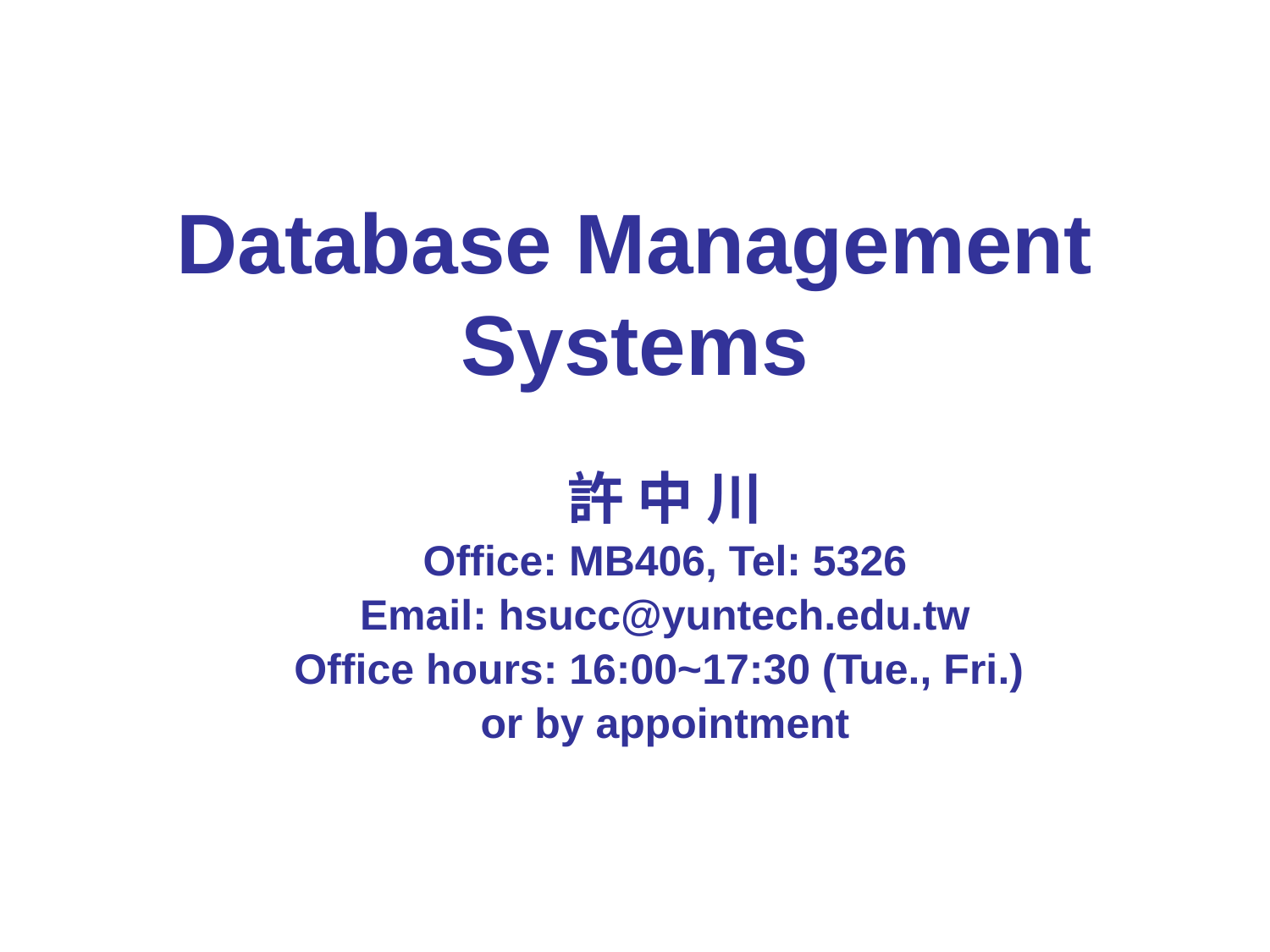

# Database Management Systems
許 中 川
Office: MB406, Tel: 5326
Email: hsucc@yuntech.edu.tw
Office hours: 16:00~17:30 (Tue., Fri.)
or by appointment